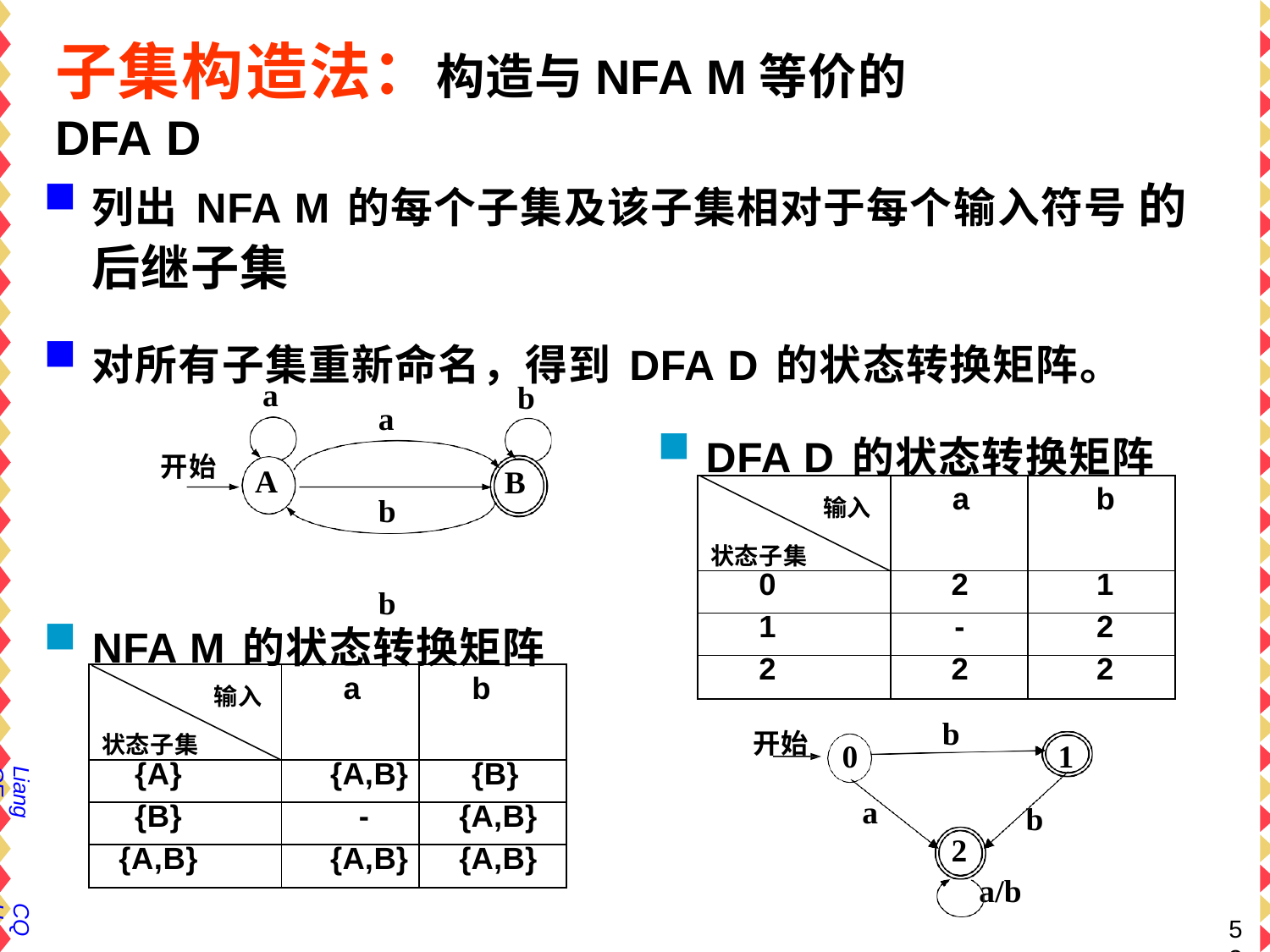

# 子集构造法：构造与NFA M等价的DFA D
列出NFA M的每个子集及该子集相对于每个输入符号 的后继子集
对所有子集重新命名，得到DFA D的状态转换矩阵。
a
b
a  b  b
DFA D的状态转换矩阵

开始
A
B
| 输入 状态子集 | a | b |
| --- | --- | --- |
| 0 | 2 | 1 |
| 1 | - | 2 |
| 2 | 2 | 2 |

NFA M的状态转换矩阵
| 输入 状态子集 | a | b |
| --- | --- | --- |
| {A} | {A,B} | {B} |
| {B} | - | {A,B} |
| {A,B} | {A,B} | {A,B} |

b
开始

0
1

Liang GE
a
b
2
a/b
CQU
53